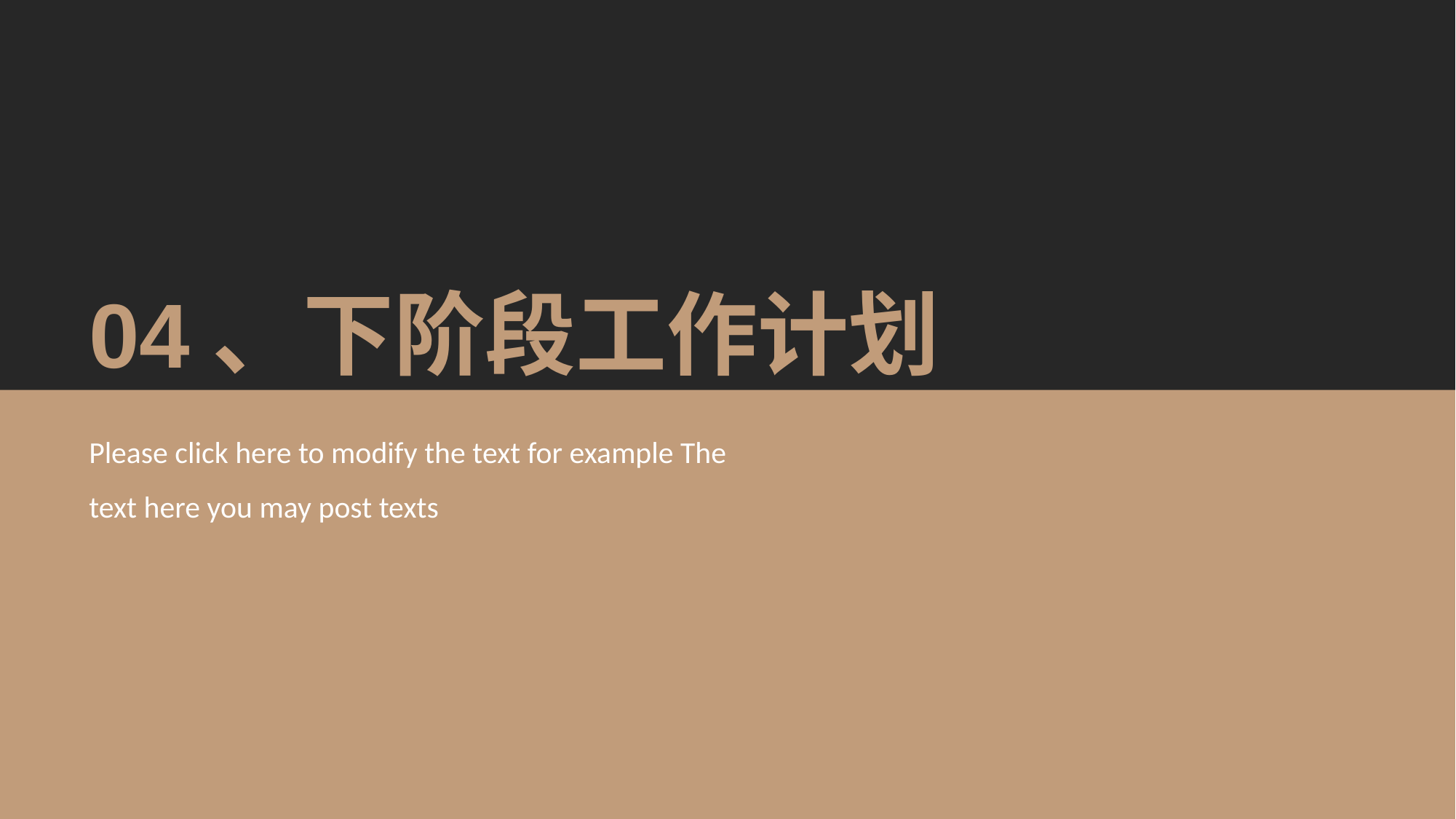

04、下阶段工作计划

Please click here to modify the text for example The text here you may post texts